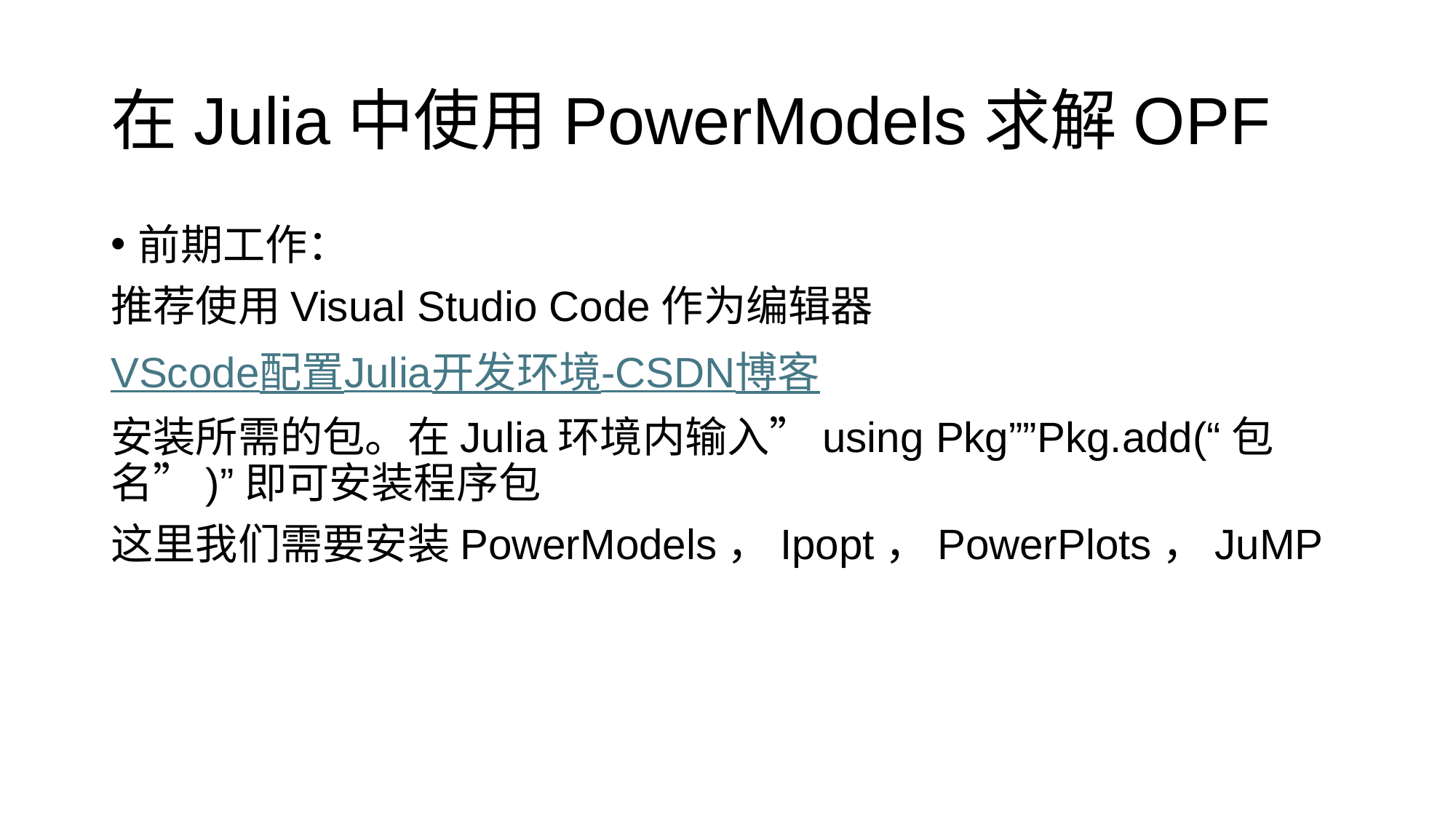

# 在Julia中使用PowerModels求解OPF
前期工作：
推荐使用Visual Studio Code作为编辑器
VScode配置Julia开发环境-CSDN博客
安装所需的包。在Julia环境内输入”using Pkg””Pkg.add(“包名”)”即可安装程序包
这里我们需要安装PowerModels，Ipopt，PowerPlots，JuMP